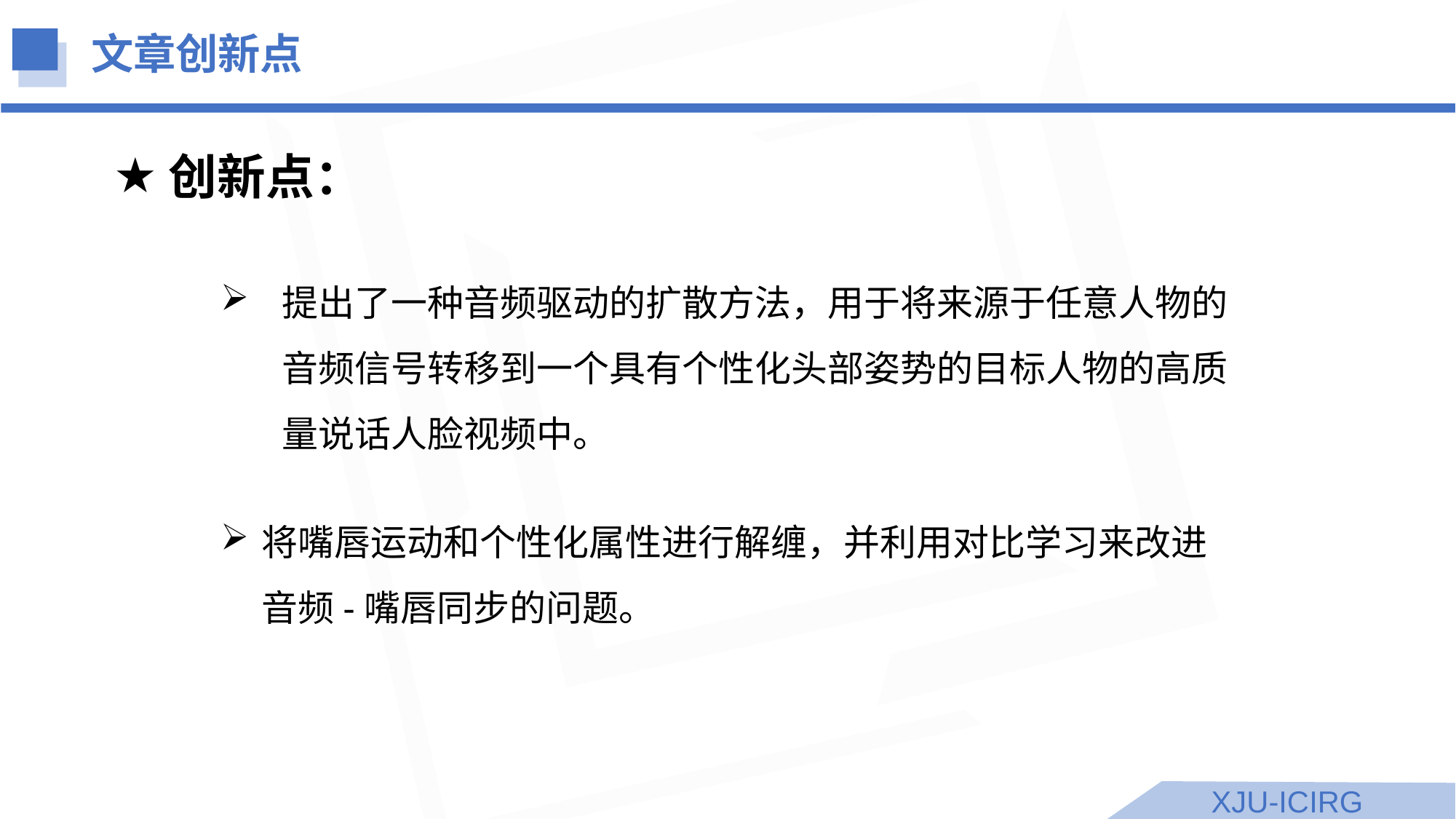

文章创新点

创新点：
提出了一种音频驱动的扩散方法，用于将来源于任意人物的音频信号转移到一个具有个性化头部姿势的目标人物的高质量说话人脸视频中。
将嘴唇运动和个性化属性进行解缠，并利用对比学习来改进音频-嘴唇同步的问题。
XJU-ICIRG